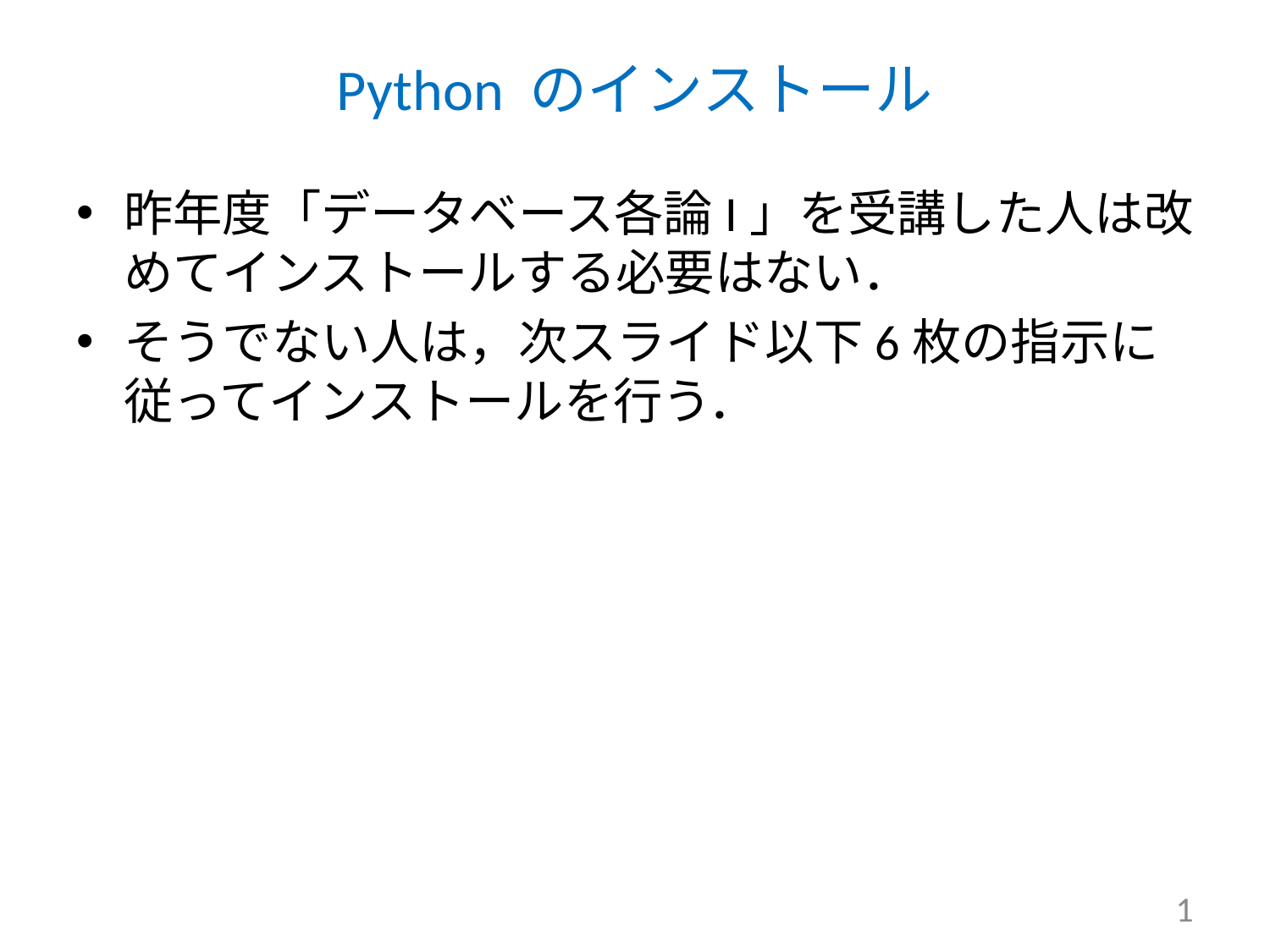

# Python のインストール
昨年度「データベース各論I」を受講した人は改めてインストールする必要はない．
そうでない人は，次スライド以下6枚の指示に従ってインストールを行う．
1